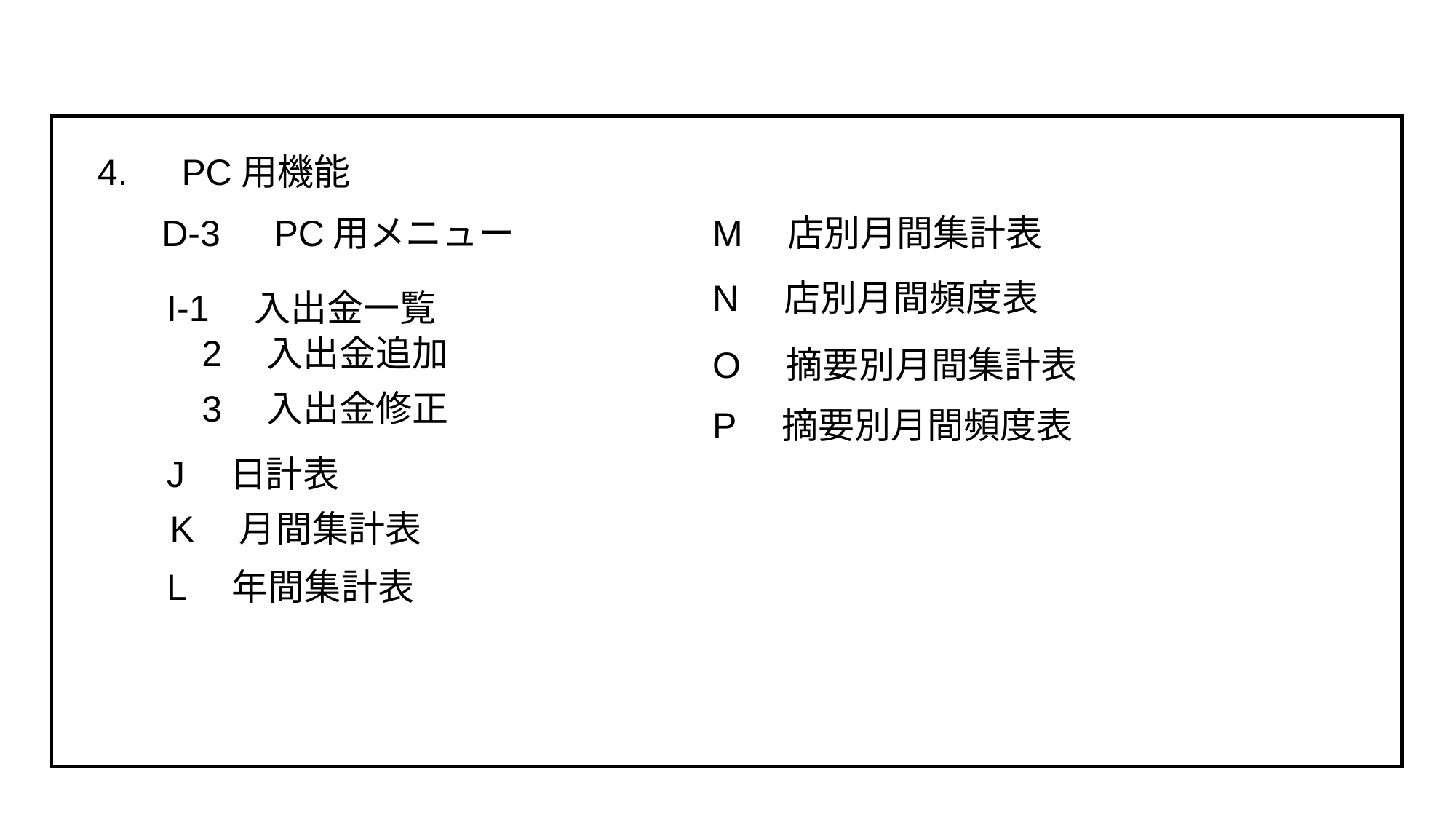

4.　PC用機能
D-3　PC用メニュー
M　店別月間集計表
N　店別月間頻度表
I-1　入出金一覧
2　入出金追加
O　摘要別月間集計表
3　入出金修正
P　摘要別月間頻度表
J　日計表
K　月間集計表
L　年間集計表